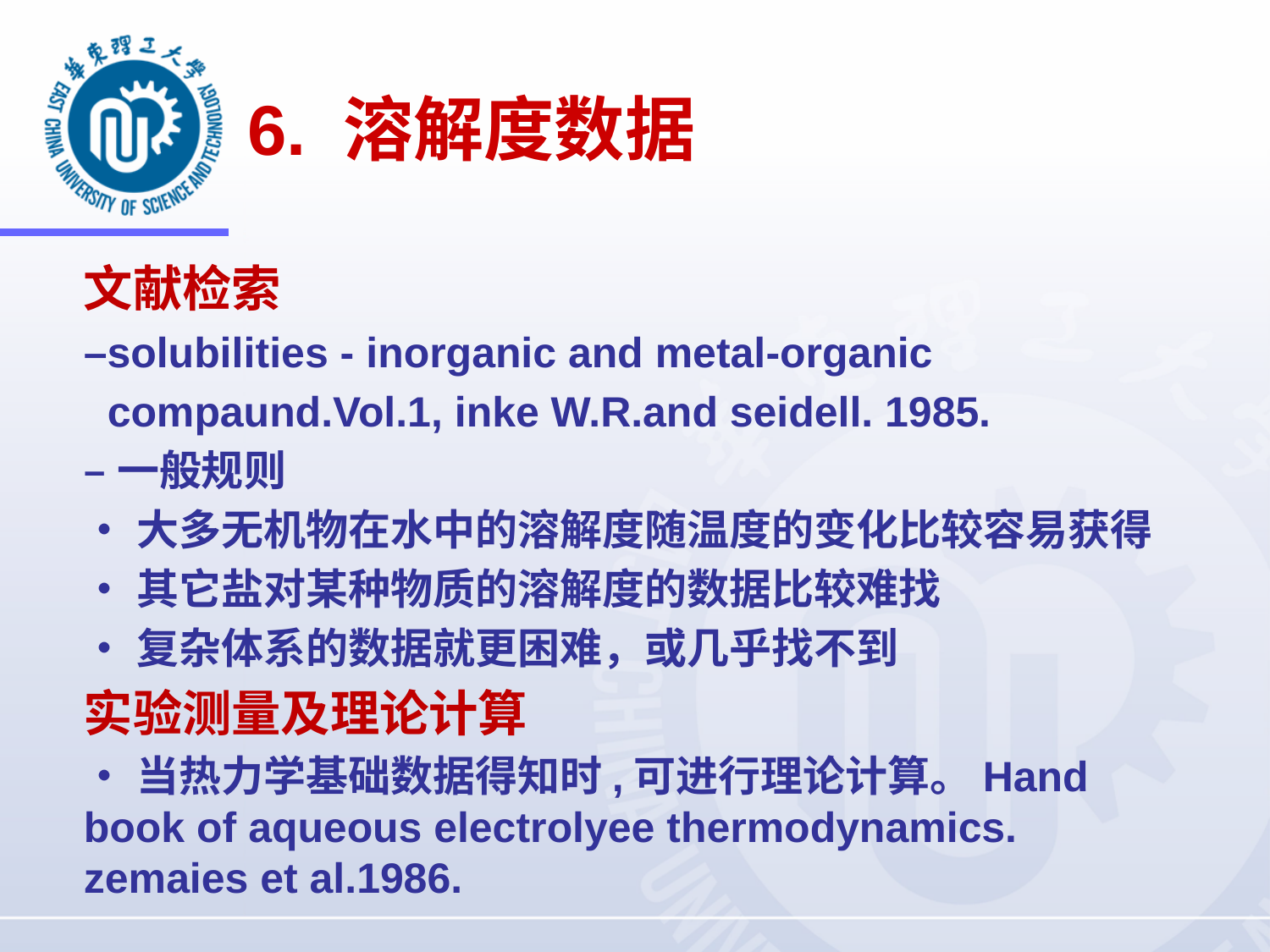

# 6. 溶解度数据
文献检索
–solubilities - inorganic and metal-organic
  compaund.Vol.1, inke W.R.and seidell. 1985.
–一般规则
•大多无机物在水中的溶解度随温度的变化比较容易获得
•其它盐对某种物质的溶解度的数据比较难找
•复杂体系的数据就更困难，或几乎找不到
实验测量及理论计算
•当热力学基础数据得知时,可进行理论计算。Hand book of aqueous electrolyee thermodynamics. zemaies et al.1986.